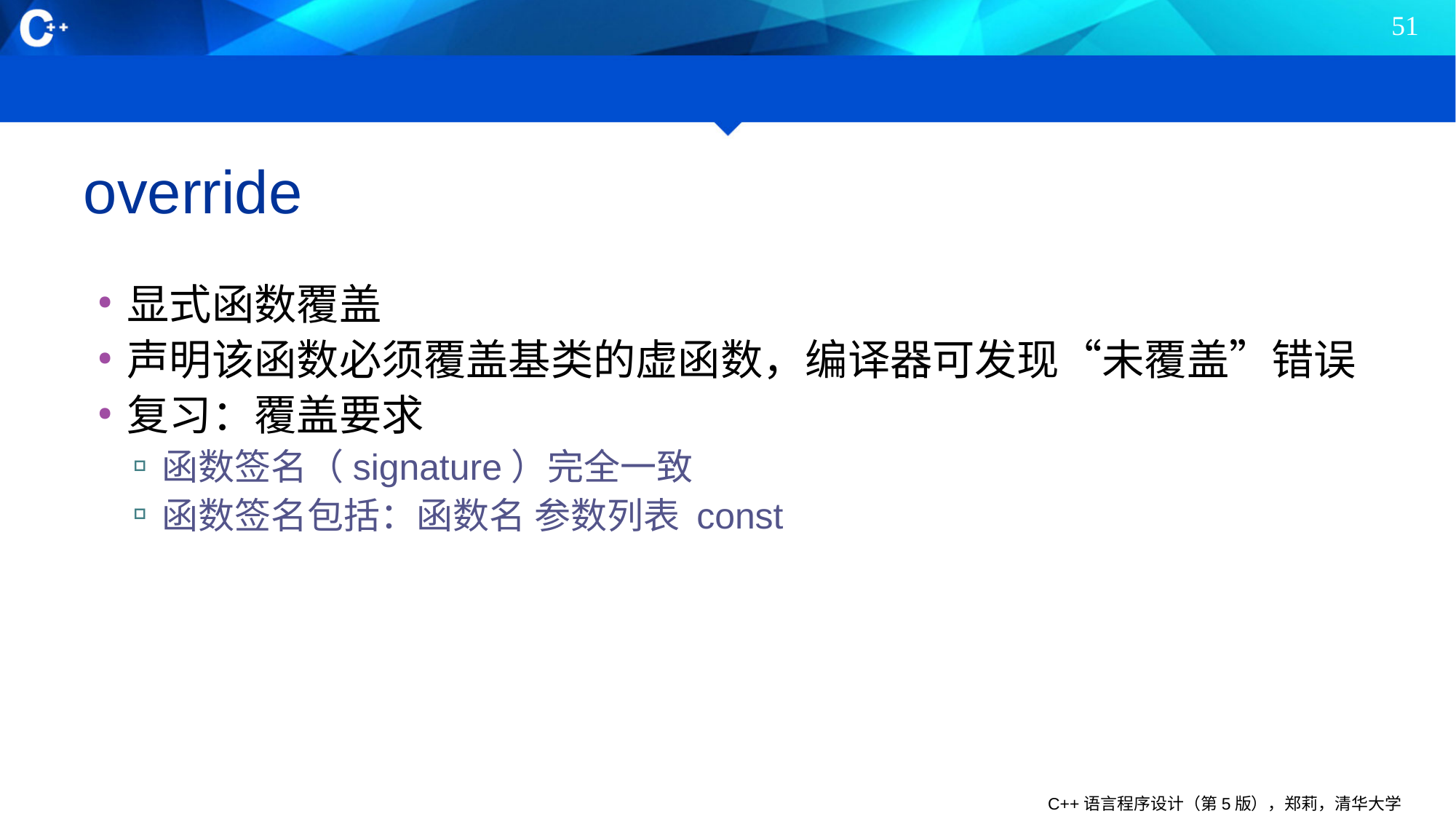

51
# override
显式函数覆盖
声明该函数必须覆盖基类的虚函数，编译器可发现“未覆盖”错误
复习：覆盖要求
函数签名（signature）完全一致
函数签名包括：函数名 参数列表 const